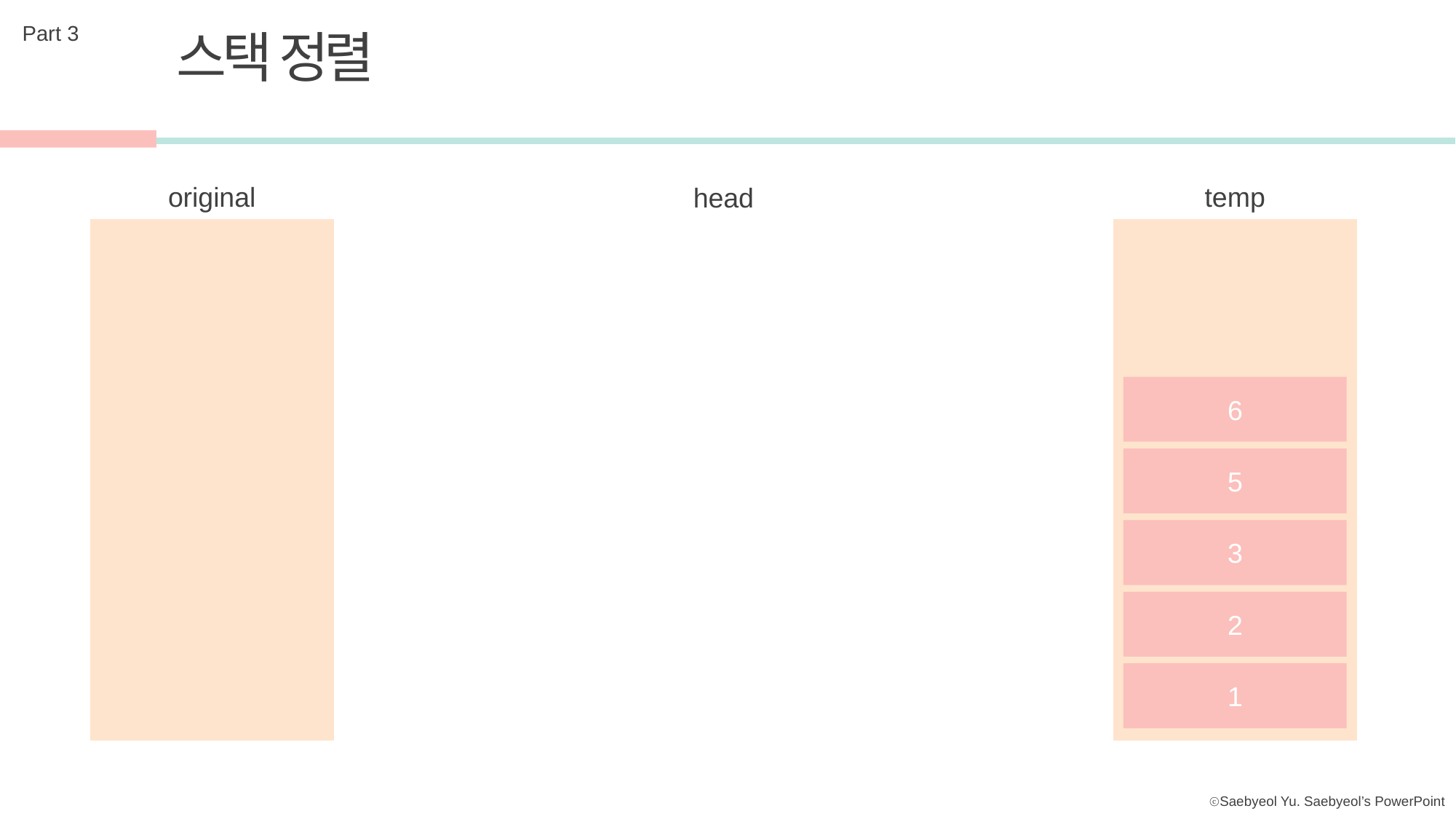

Part 3
스택 정렬

original
temp
head

6
5
3
2
1